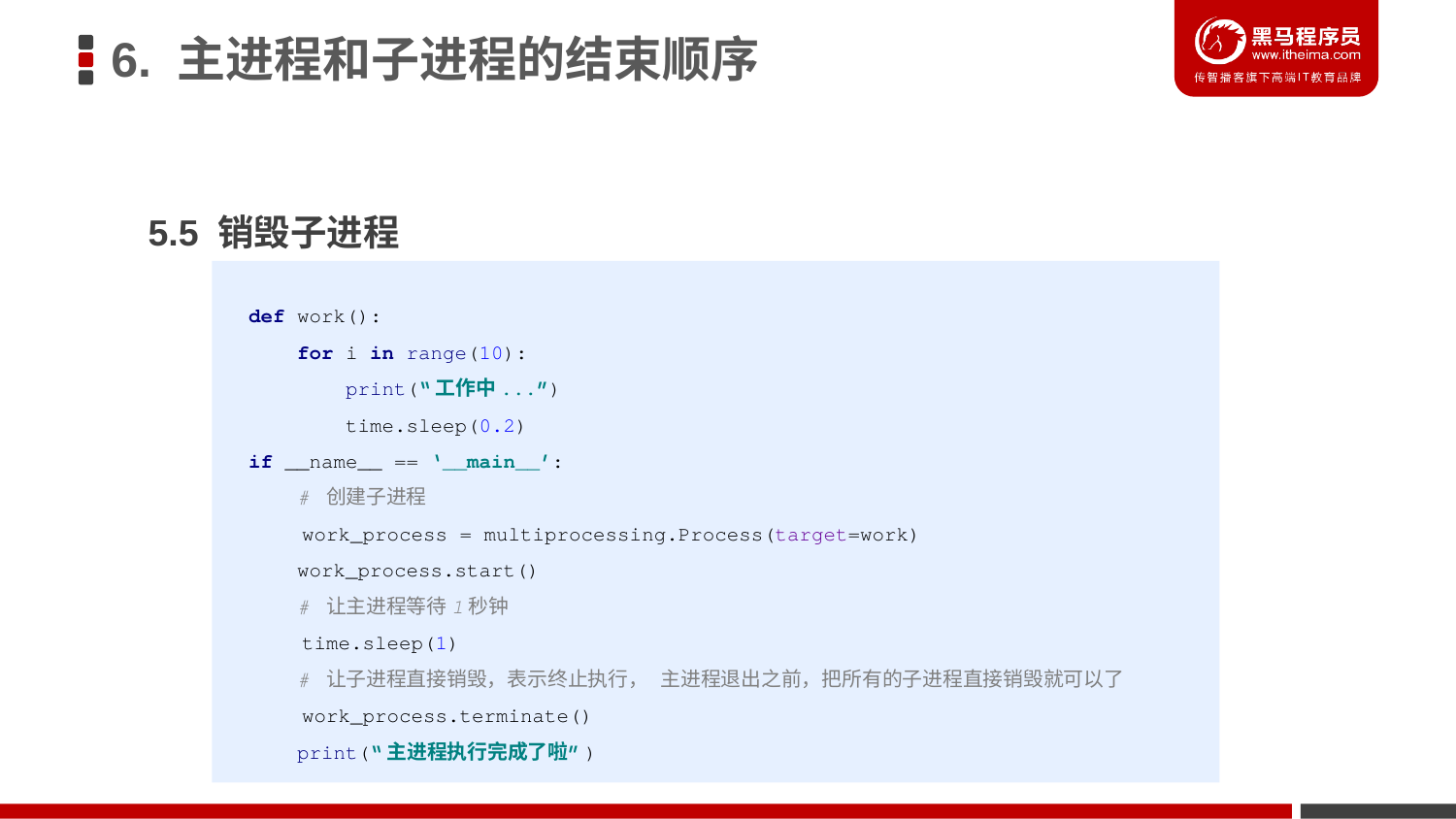

6. 主进程和子进程的结束顺序
5.5 销毁子进程

def work():
    for i in range(10):
        print(“工作中...”)
        time.sleep(0.2)
if __name__ == ‘__main__’:
    # 创建子进程
    work_process = multiprocessing.Process(target=work)
    work_process.start()
    # 让主进程等待1秒钟
    time.sleep(1)
    # 让子进程直接销毁，表示终止执行， 主进程退出之前，把所有的子进程直接销毁就可以了
    work_process.terminate()
    print(“主进程执行完成了啦”)